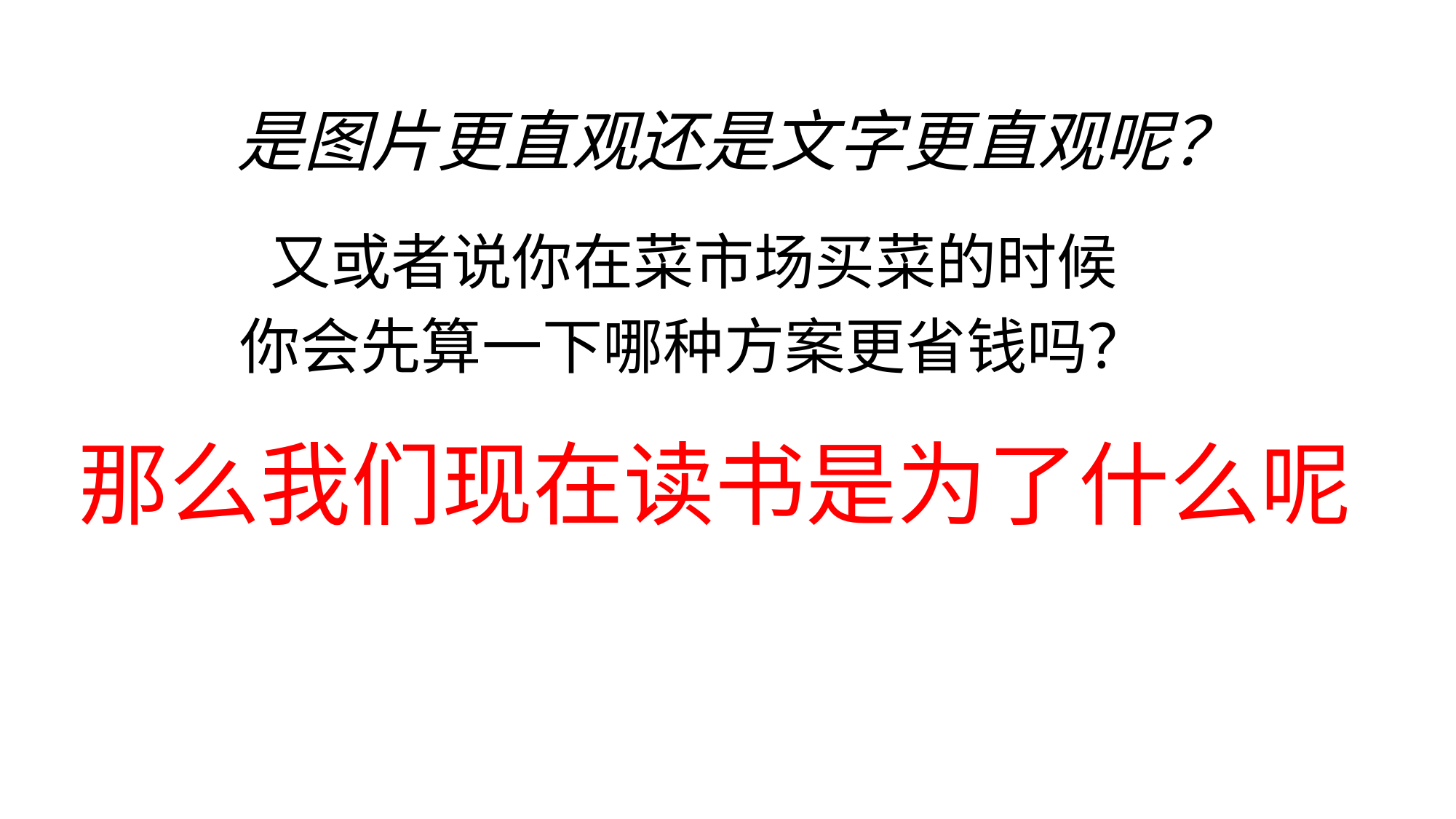

# 是图片更直观还是文字更直观呢？
又或者说你在菜市场买菜的时候
你会先算一下哪种方案更省钱吗？
那么我们现在读书是为了什么呢